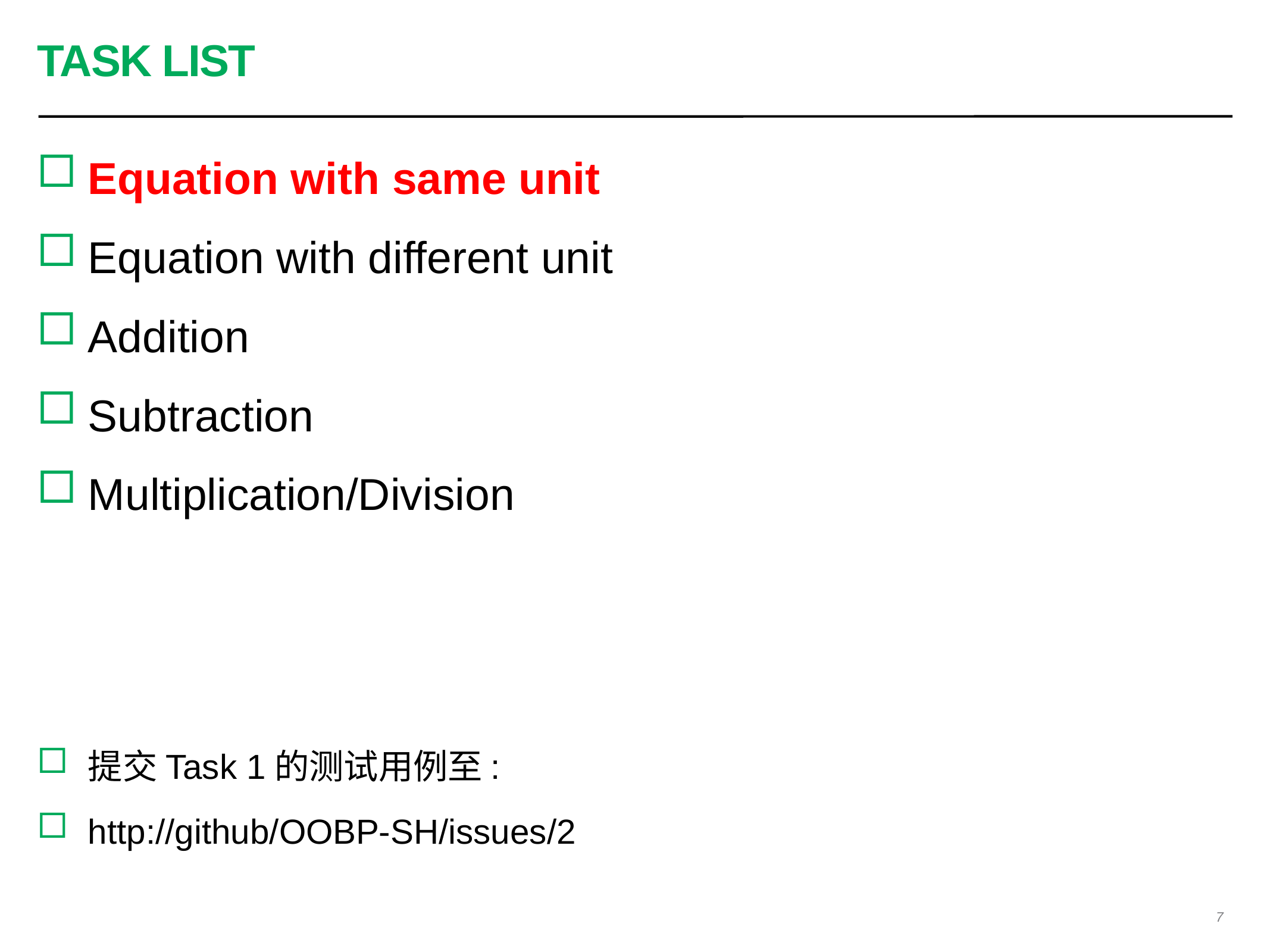

# Task List
Equation with same unit
Equation with different unit
Addition
Subtraction
Multiplication/Division

提交Task 1的测试用例至:
http://github/OOBP-SH/issues/2

7